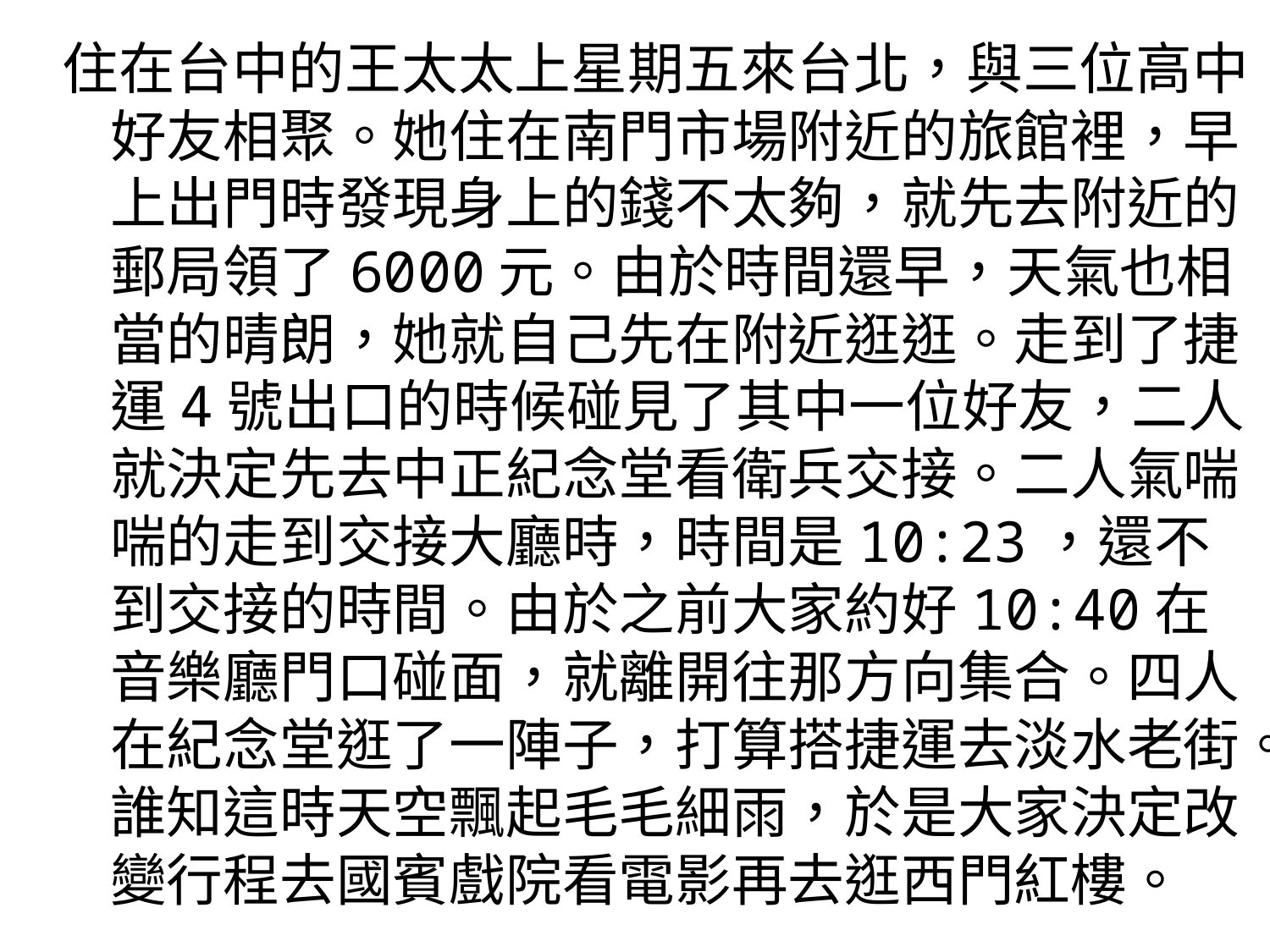

住在台中的王太太上星期五來台北，與三位高中好友相聚。她住在南門市場附近的旅館裡，早上出門時發現身上的錢不太夠，就先去附近的郵局領了6000元。由於時間還早，天氣也相當的晴朗，她就自己先在附近逛逛。走到了捷運4號出口的時候碰見了其中一位好友，二人就決定先去中正紀念堂看衛兵交接。二人氣喘喘的走到交接大廳時，時間是10:23，還不到交接的時間。由於之前大家約好10:40在音樂廳門口碰面，就離開往那方向集合。四人在紀念堂逛了一陣子，打算搭捷運去淡水老街。誰知這時天空飄起毛毛細雨，於是大家決定改變行程去國賓戲院看電影再去逛西門紅樓。